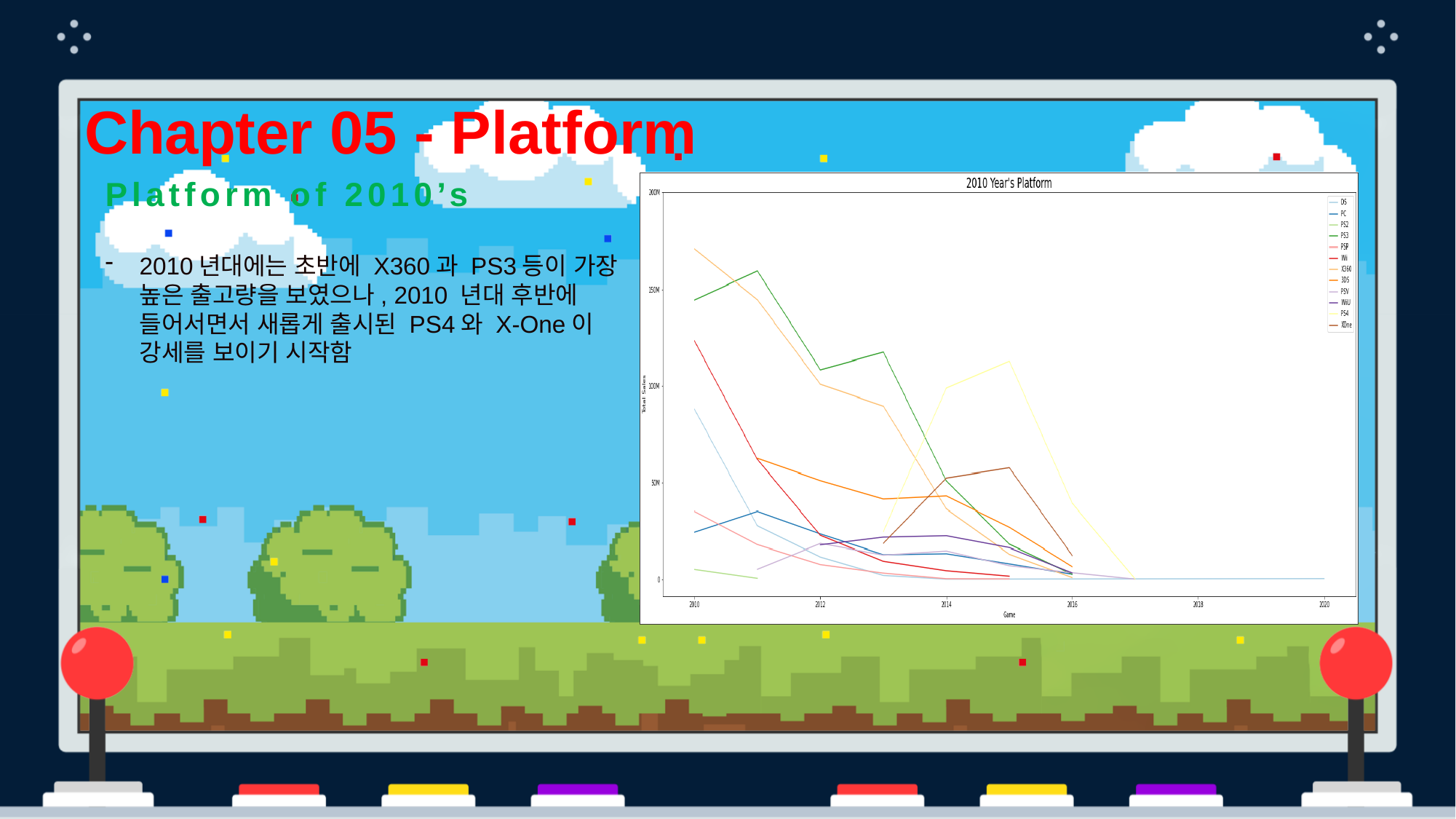

Chapter 05 - Platform
Platform of 2010’s

2010년대에는 초반에 X360과 PS3등이 가장 높은 출고량을 보였으나, 2010 년대 후반에 들어서면서 새롭게 출시된 PS4와 X-One이 강세를 보이기 시작함